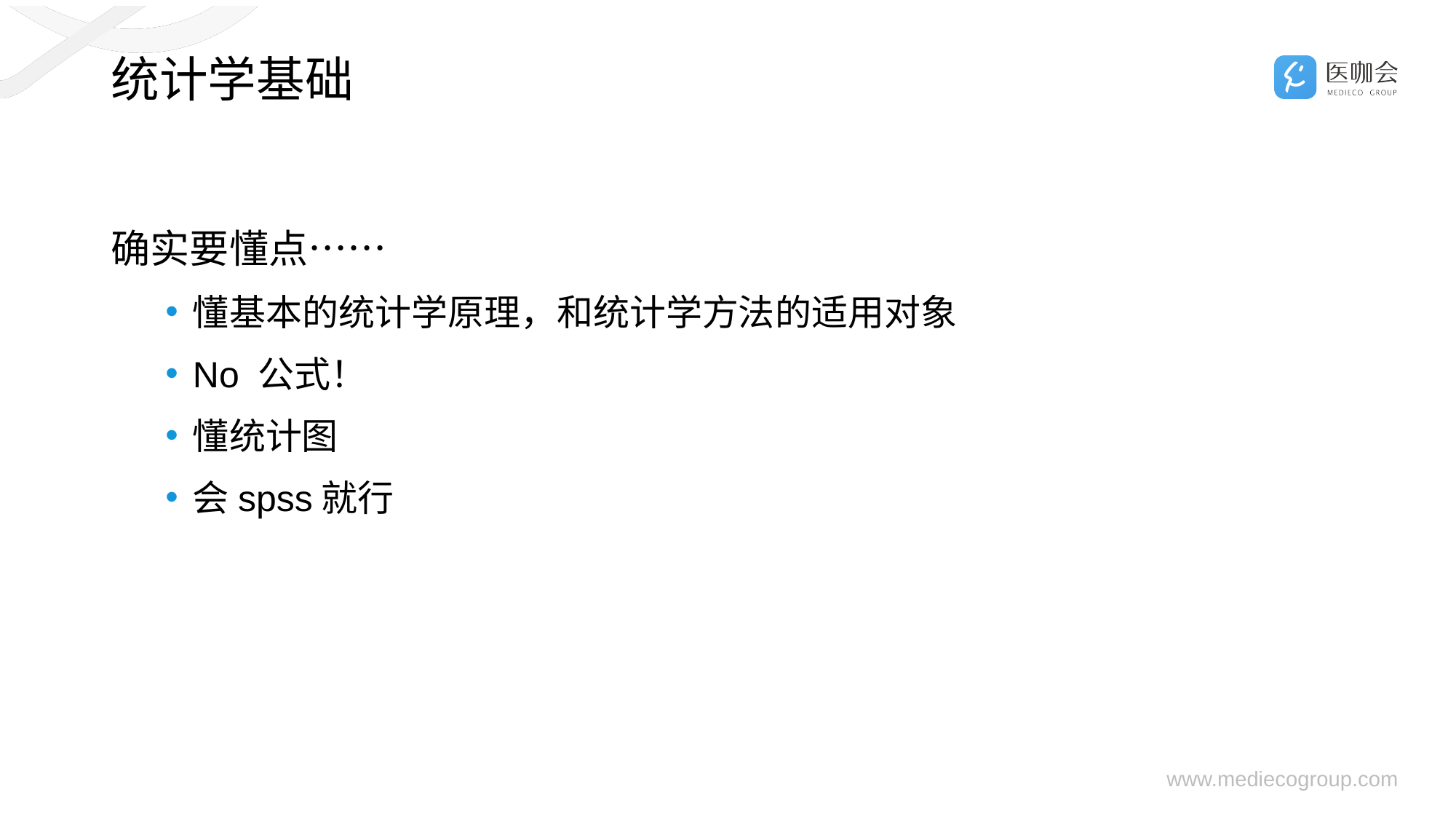

# 统计学基础
确实要懂点……
懂基本的统计学原理，和统计学方法的适用对象
No 公式！
懂统计图
会spss就行